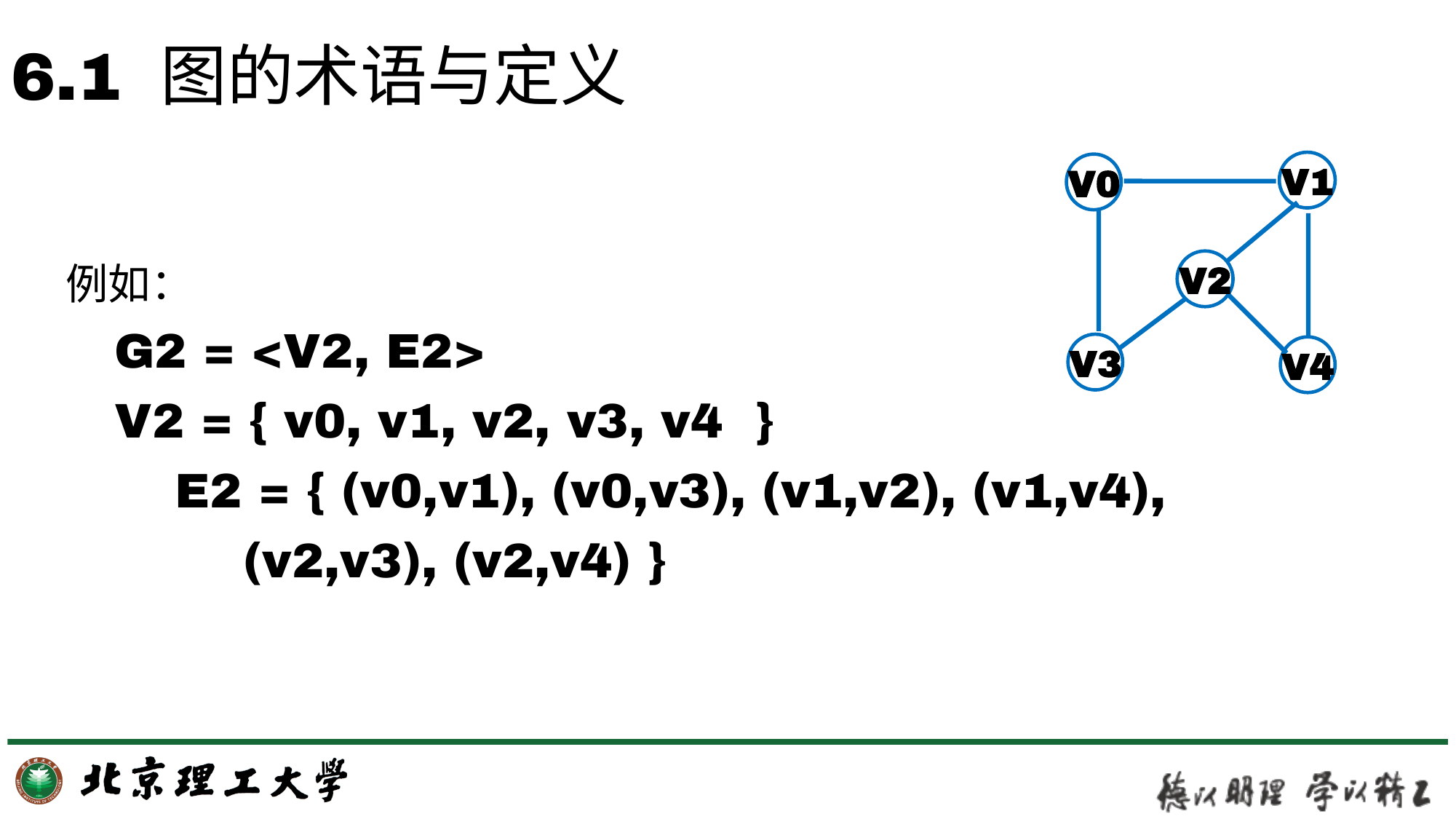

6.1 图的术语与定义
V1
V0

V2

V3
V4
例如：
   G2 = <V2, E2>
   V2 = { v0, v1, v2, v3, v4  }
	E2 = { (v0,v1), (v0,v3), (v1,v2), (v1,v4),
           (v2,v3), (v2,v4) }